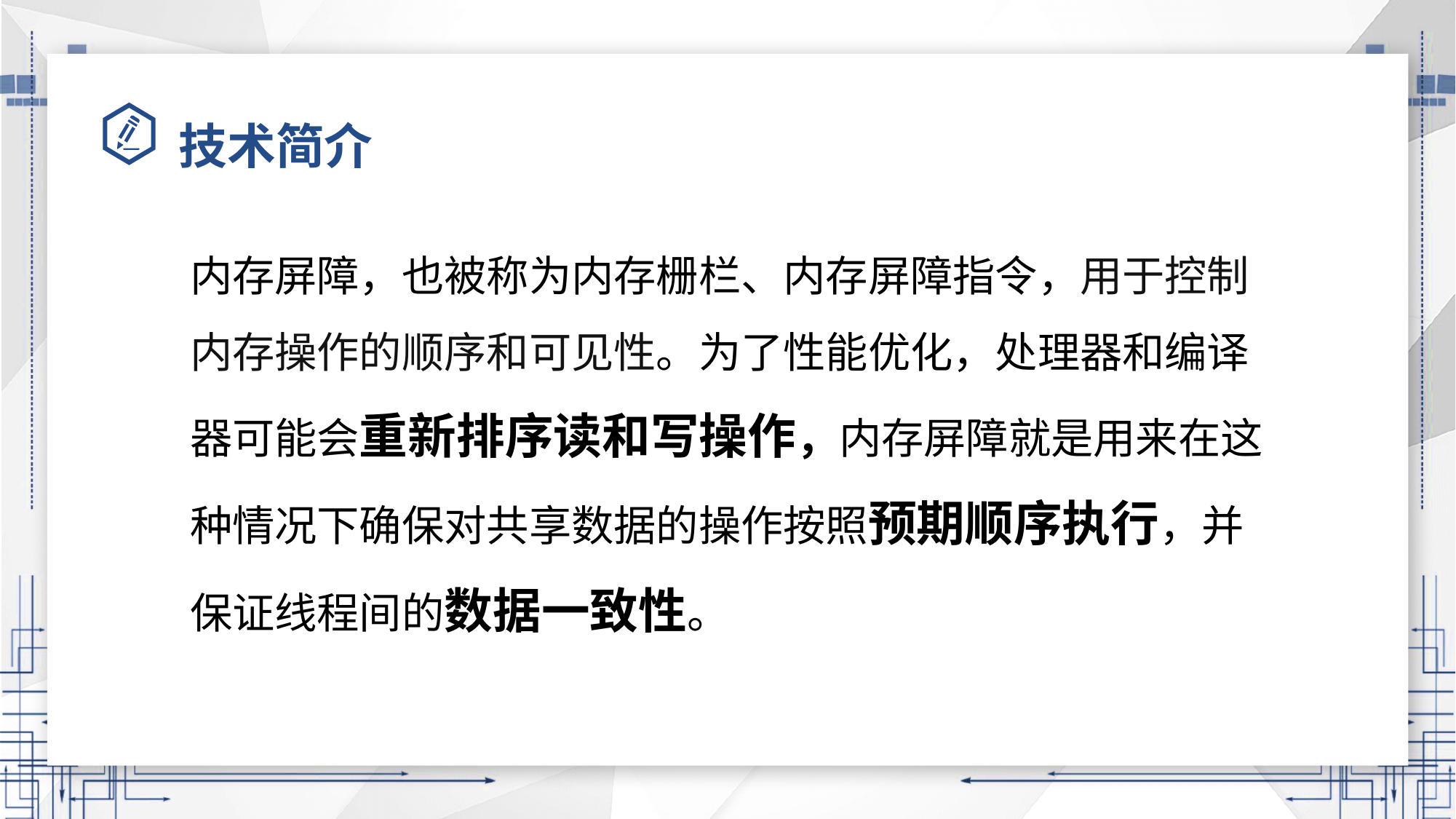

# 技术简介

内存屏障，也被称为内存栅栏、内存屏障指令，用于控制内存操作的顺序和可见性。为了性能优化，处理器和编译器可能会重新排序读和写操作，内存屏障就是用来在这种情况下确保对共享数据的操作按照预期顺序执行，并保证线程间的数据一致性。